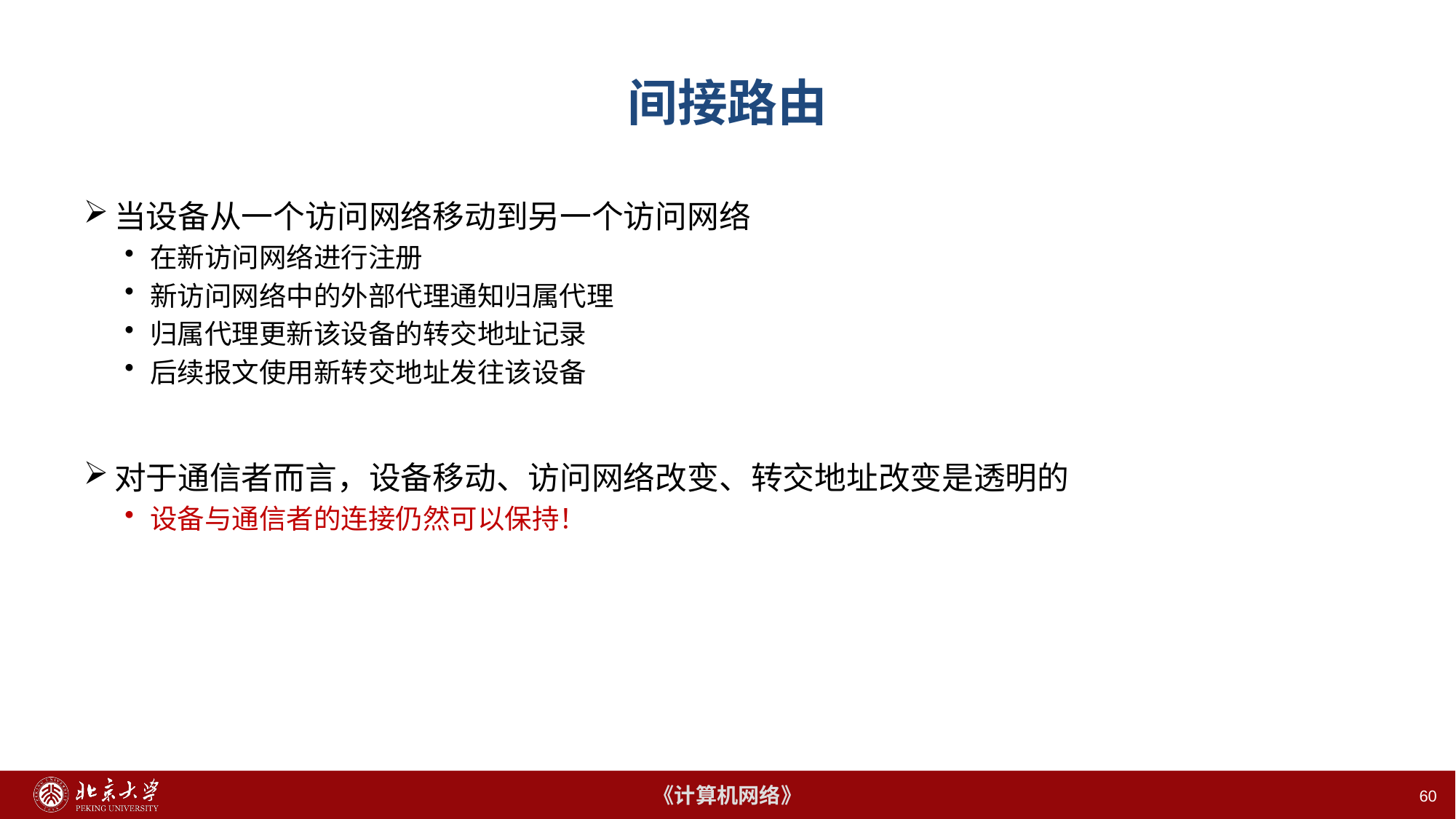

# 间接路由
当设备从一个访问网络移动到另一个访问网络
在新访问网络进行注册
新访问网络中的外部代理通知归属代理
归属代理更新该设备的转交地址记录
后续报文使用新转交地址发往该设备

对于通信者而言，设备移动、访问网络改变、转交地址改变是透明的
设备与通信者的连接仍然可以保持！
60